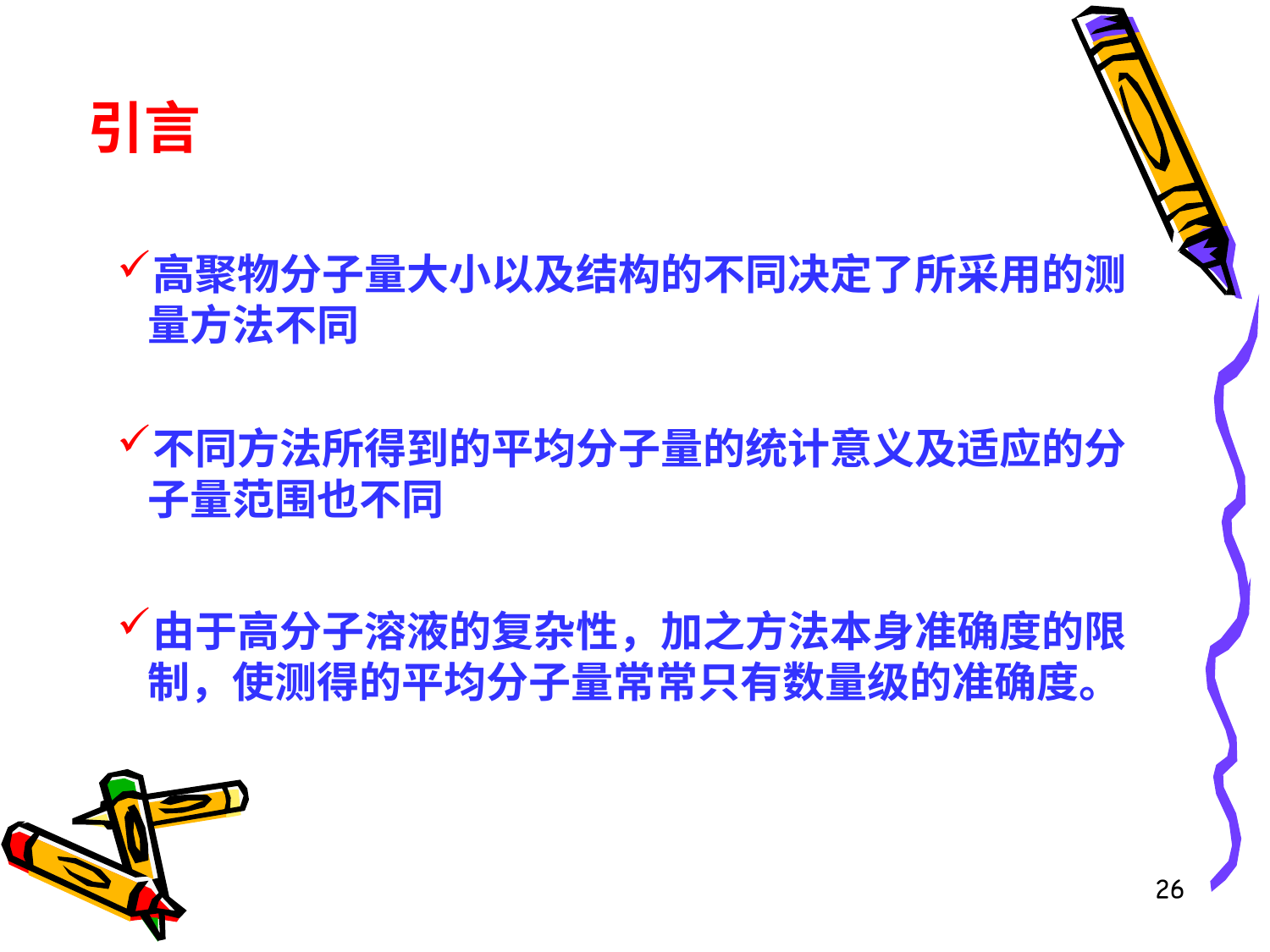

引言
高聚物分子量大小以及结构的不同决定了所采用的测量方法不同
不同方法所得到的平均分子量的统计意义及适应的分子量范围也不同
由于高分子溶液的复杂性，加之方法本身准确度的限制，使测得的平均分子量常常只有数量级的准确度。
26